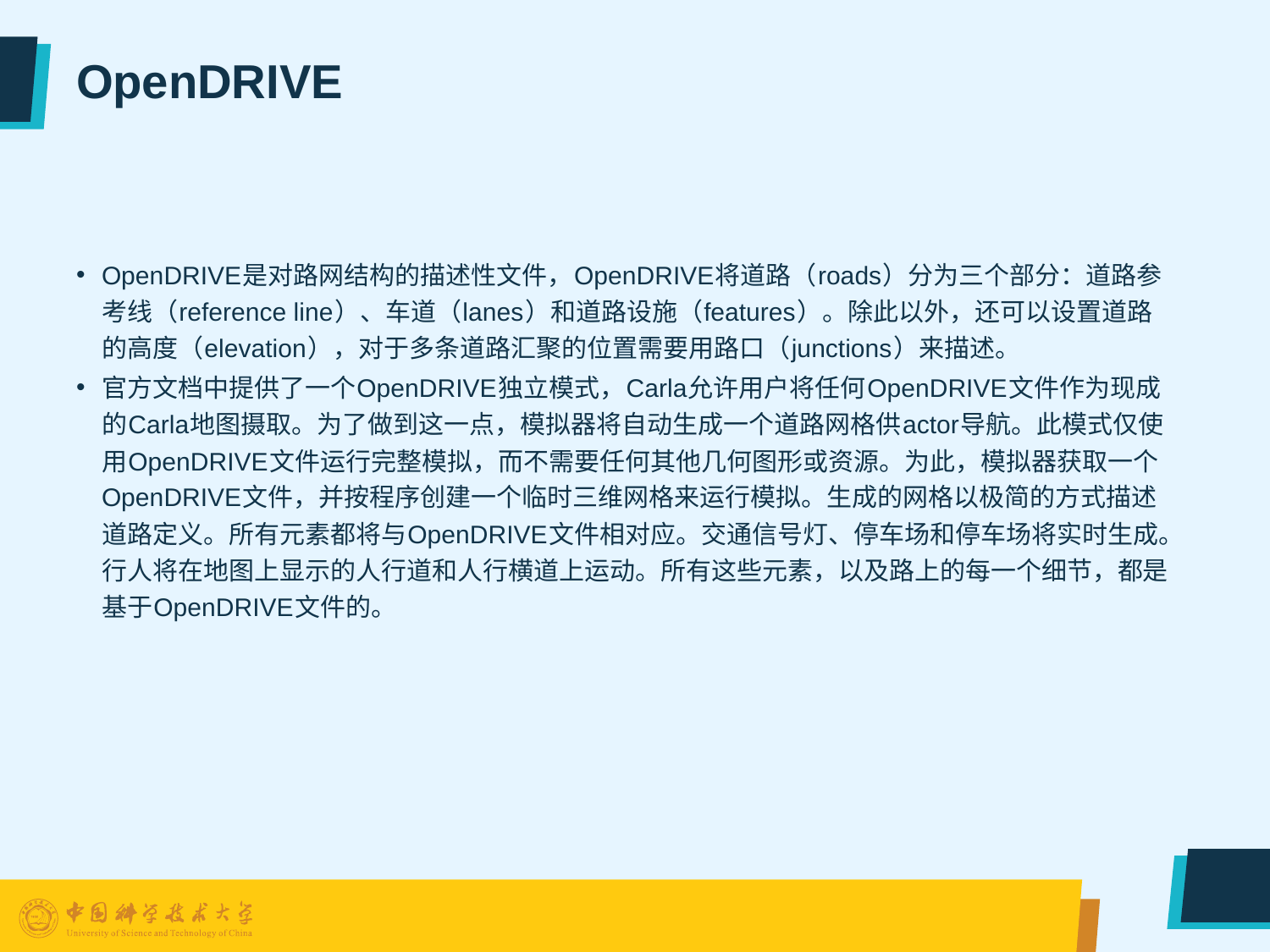

# OpenDRIVE
OpenDRIVE是对路网结构的描述性文件，OpenDRIVE将道路（roads）分为三个部分：道路参考线（reference line）、车道（lanes）和道路设施（features）。除此以外，还可以设置道路的高度（elevation），对于多条道路汇聚的位置需要用路口（junctions）来描述。
官方文档中提供了一个OpenDRIVE独立模式，Carla允许用户将任何OpenDRIVE文件作为现成的Carla地图摄取。为了做到这一点，模拟器将自动生成一个道路网格供actor导航。此模式仅使用OpenDRIVE文件运行完整模拟，而不需要任何其他几何图形或资源。为此，模拟器获取一个OpenDRIVE文件，并按程序创建一个临时三维网格来运行模拟。生成的网格以极简的方式描述道路定义。所有元素都将与OpenDRIVE文件相对应。交通信号灯、停车场和停车场将实时生成。行人将在地图上显示的人行道和人行横道上运动。所有这些元素，以及路上的每一个细节，都是基于OpenDRIVE文件的。
25